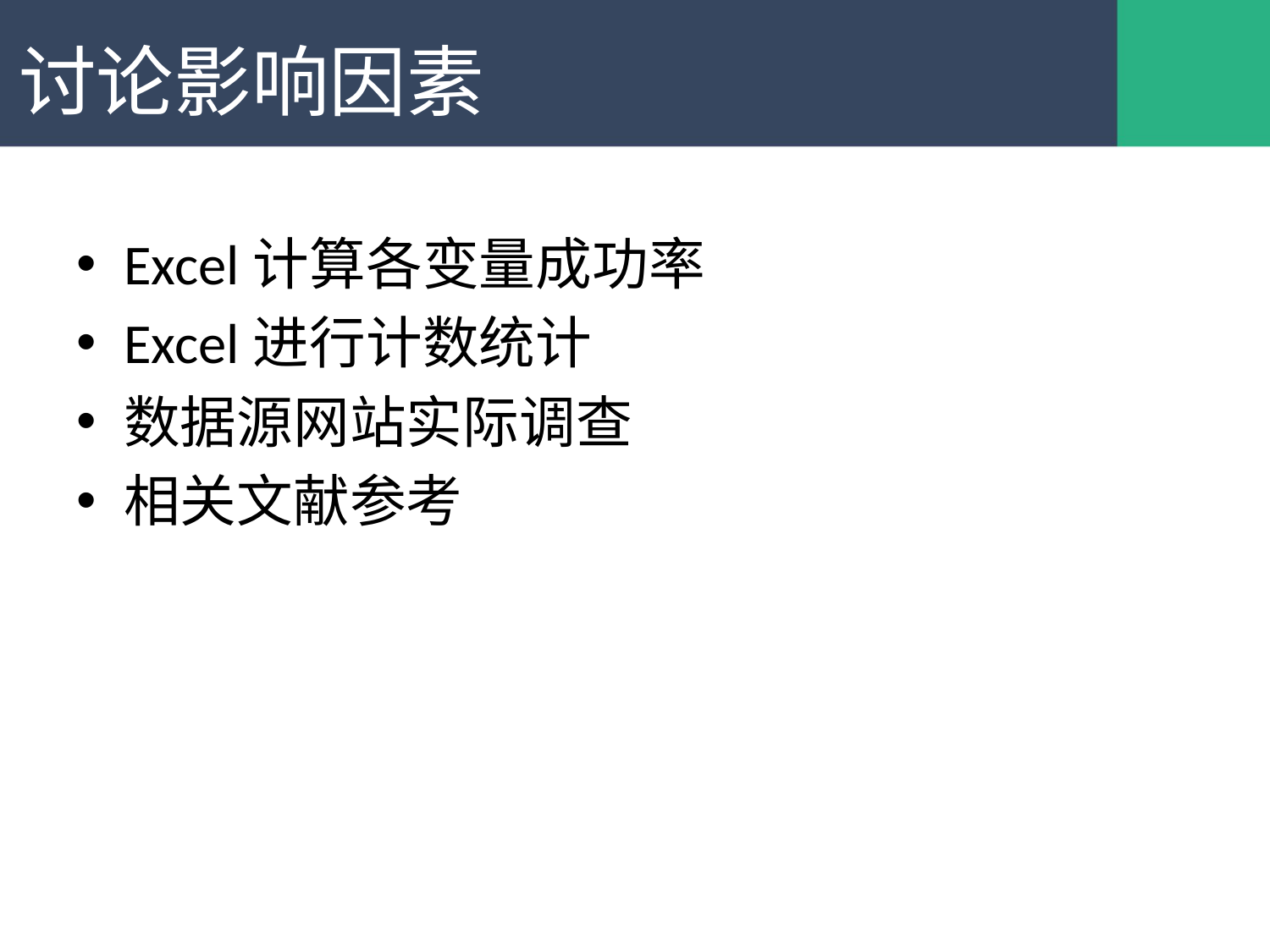

# 讨论影响因素
Excel计算各变量成功率
Excel进行计数统计
数据源网站实际调查
相关文献参考